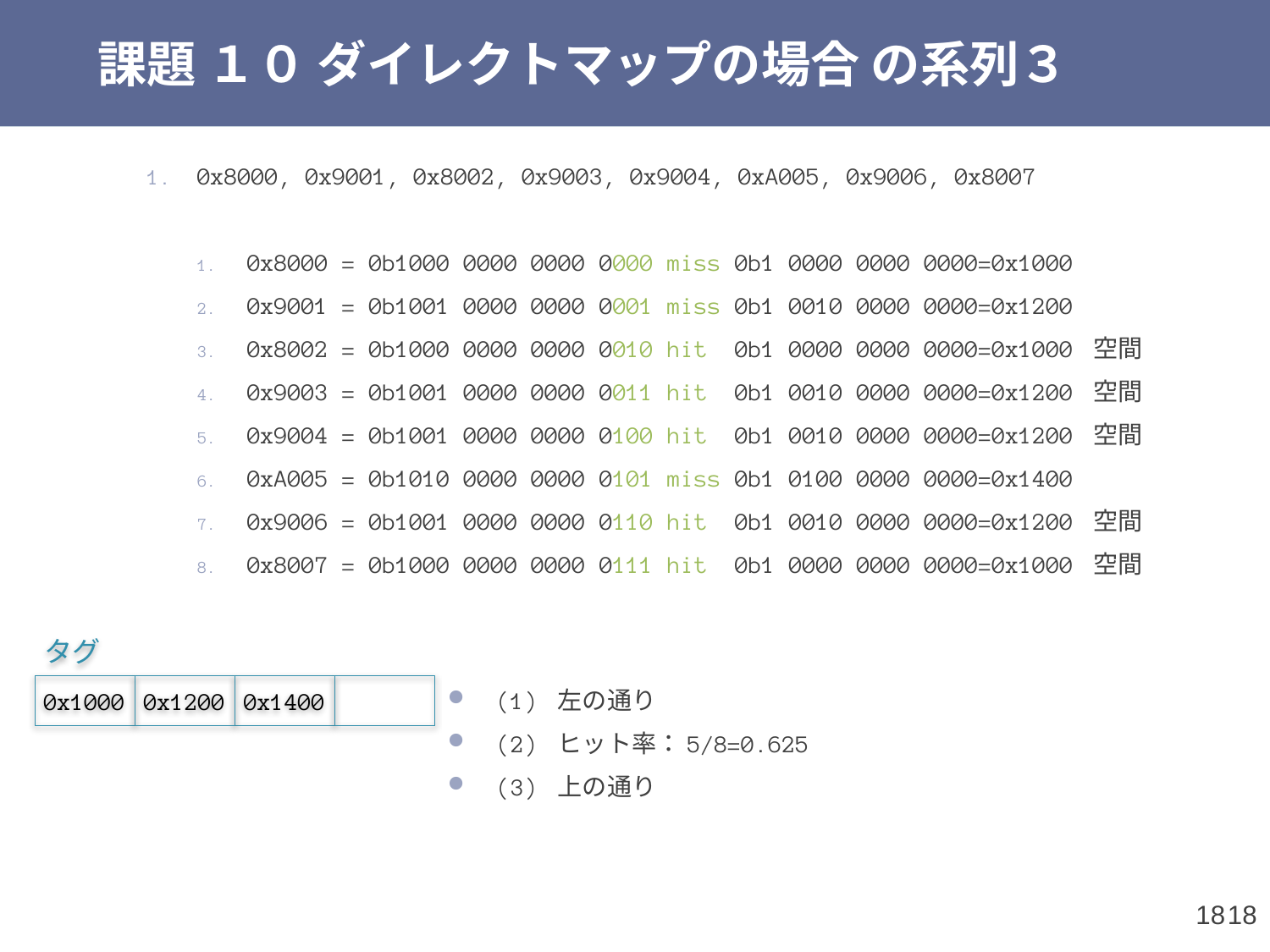

# 課題 １０ ダイレクトマップの場合 の系列３
0x8000, 0x9001, 0x8002, 0x9003, 0x9004, 0xA005, 0x9006, 0x8007

0x8000 = 0b1000 0000 0000 0000 miss 0b1 0000 0000 0000=0x1000
0x9001 = 0b1001 0000 0000 0001 miss 0b1 0010 0000 0000=0x1200
0x8002 = 0b1000 0000 0000 0010 hit  0b1 0000 0000 0000=0x1000 空間
0x9003 = 0b1001 0000 0000 0011 hit  0b1 0010 0000 0000=0x1200 空間
0x9004 = 0b1001 0000 0000 0100 hit  0b1 0010 0000 0000=0x1200 空間
0xA005 = 0b1010 0000 0000 0101 miss 0b1 0100 0000 0000=0x1400
0x9006 = 0b1001 0000 0000 0110 hit  0b1 0010 0000 0000=0x1200 空間
0x8007 = 0b1000 0000 0000 0111 hit  0b1 0000 0000 0000=0x1000 空間

タグ
0x1000
0x1200
0x1400

(1) 左の通り
(2) ヒット率：5/8=0.625
(3) 上の通り

18